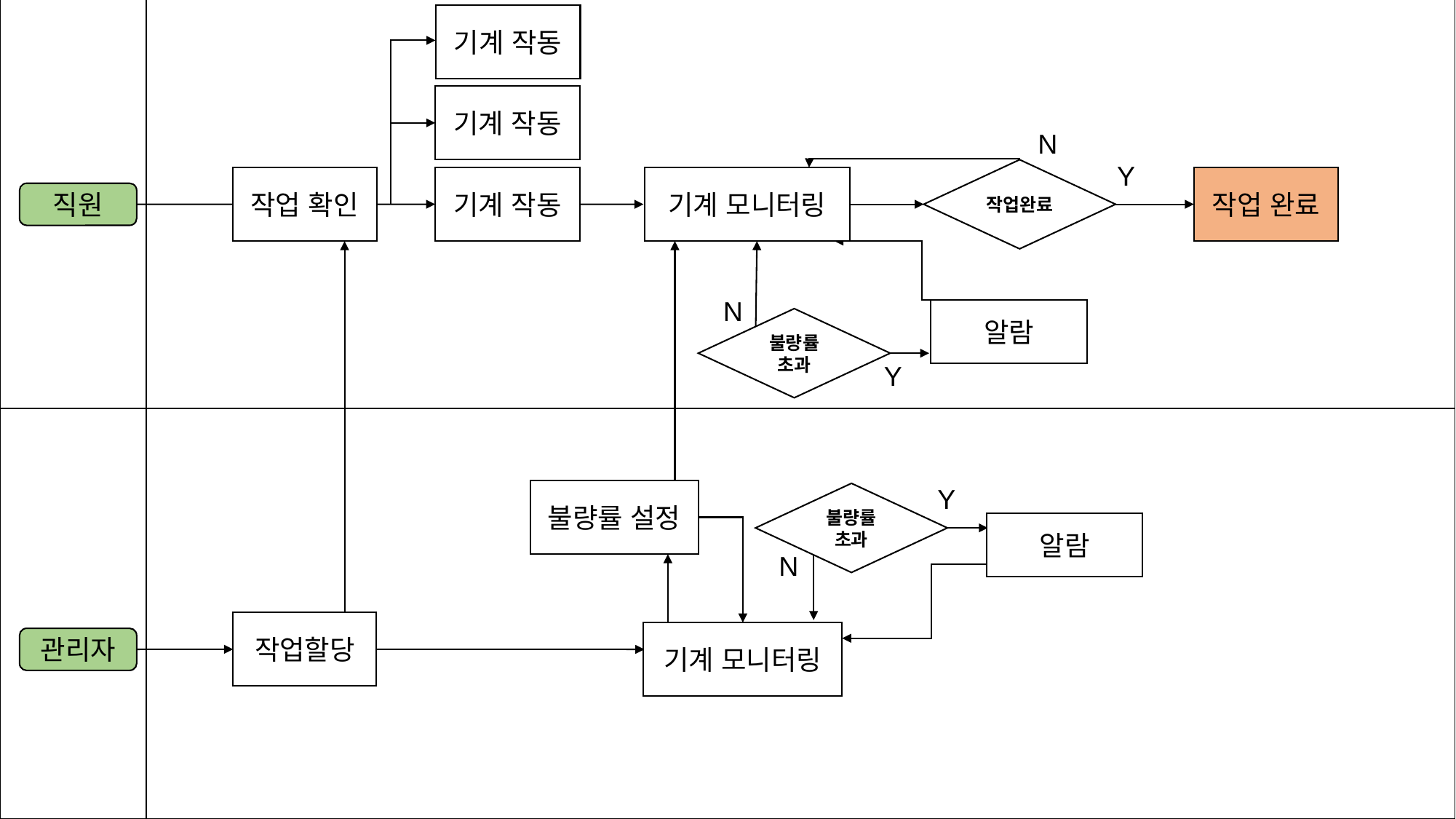

|  |  |
| --- | --- |
|  |  |
기계 작동
기계 작동
N
Y
작업완료
작업 확인
작업 완료
기계 모니터링
기계 작동
직원
N
알람
불량률 초과
Y
Y
불량률 초과
알람
N
불량률 설정
작업할당
기계 모니터링
관리자